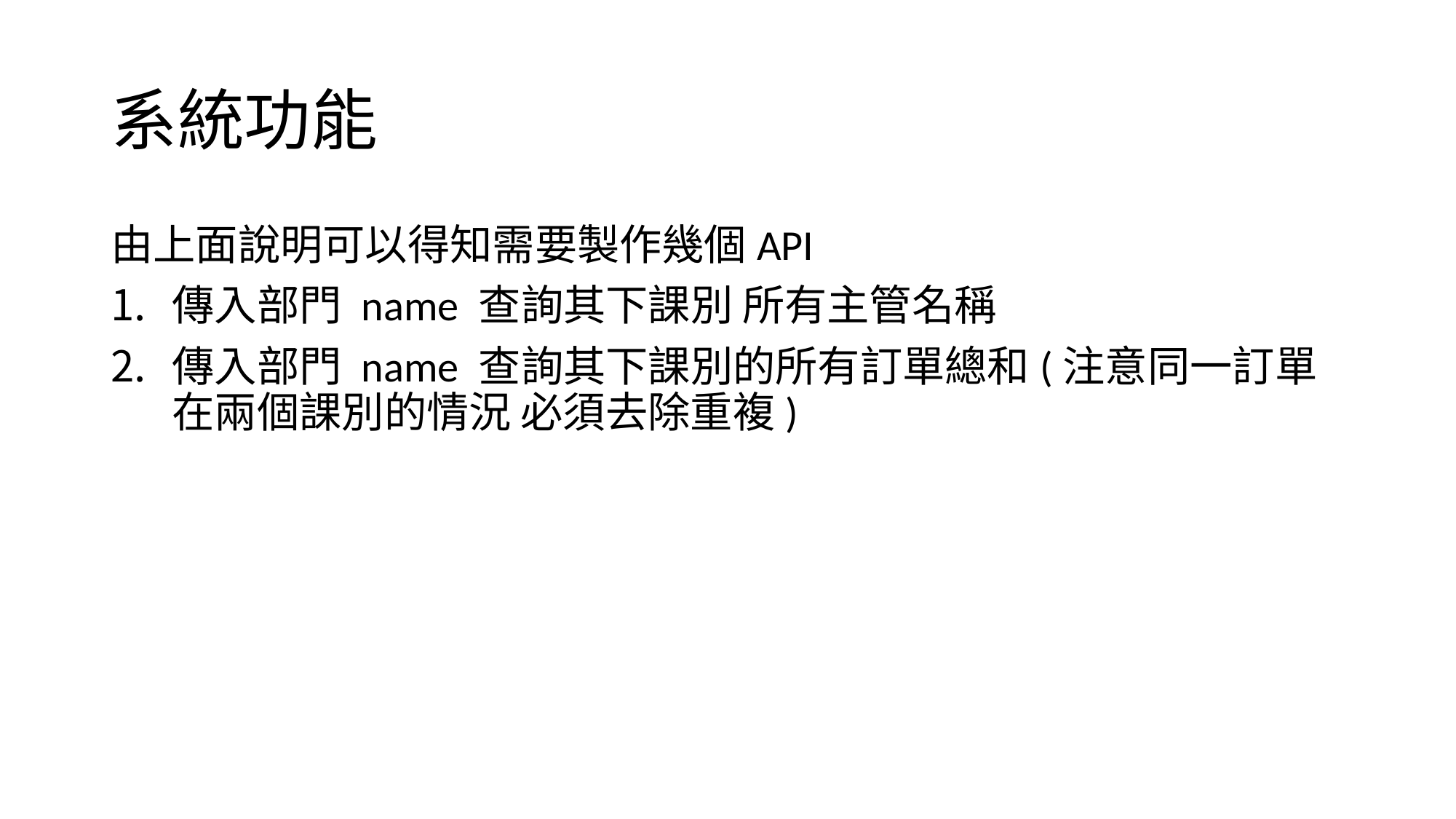

# 系統功能
由上面說明可以得知需要製作幾個API
傳入部門 name 查詢其下課別 所有主管名稱
傳入部門 name 查詢其下課別的所有訂單總和(注意同一訂單在兩個課別的情況 必須去除重複)